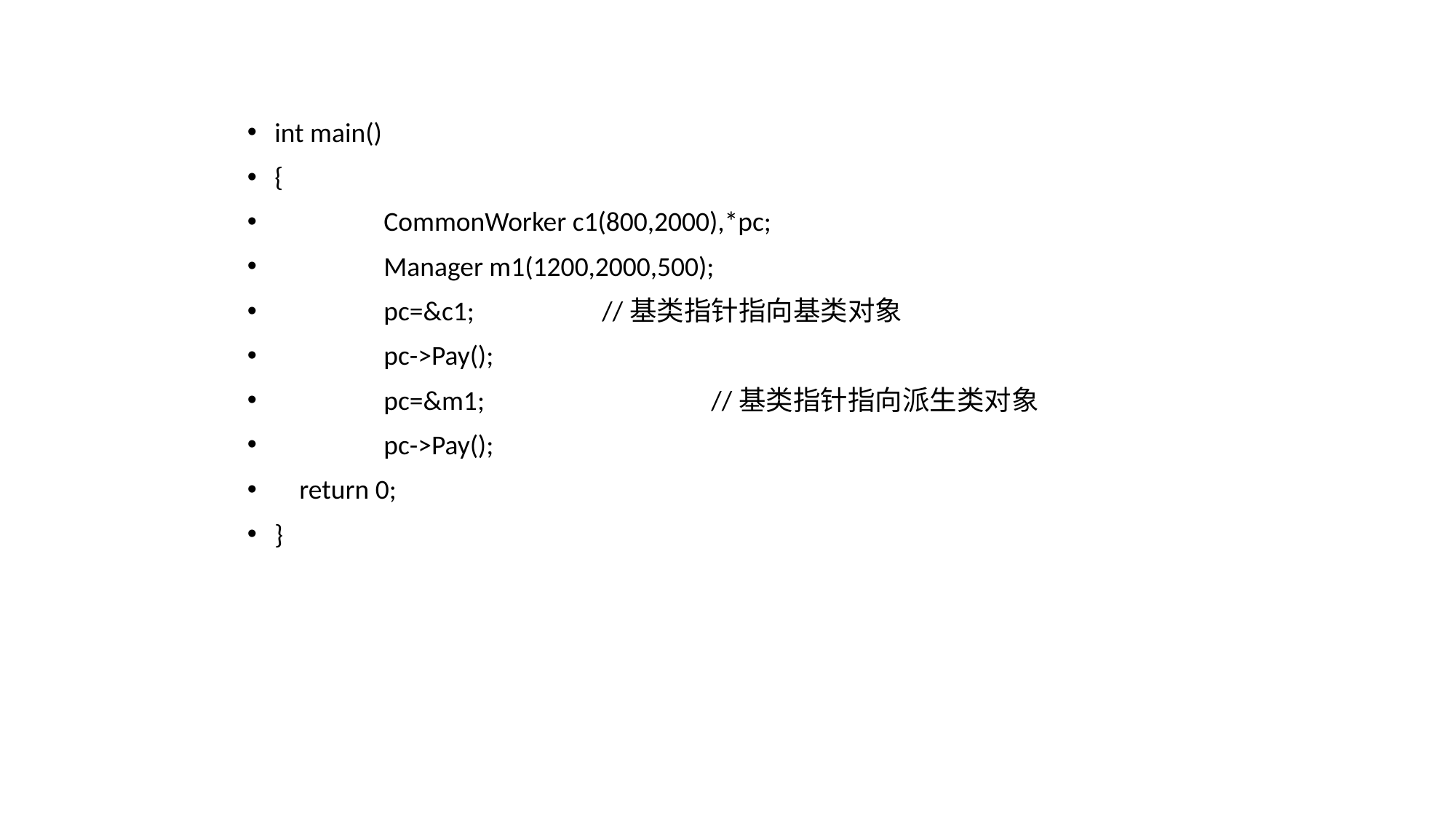

int main()
{
	CommonWorker c1(800,2000),*pc;
	Manager m1(1200,2000,500);
	pc=&c1;           	//基类指针指向基类对象
	pc->Pay();
	pc=&m1;          		//基类指针指向派生类对象
	pc->Pay();
    return 0;
}